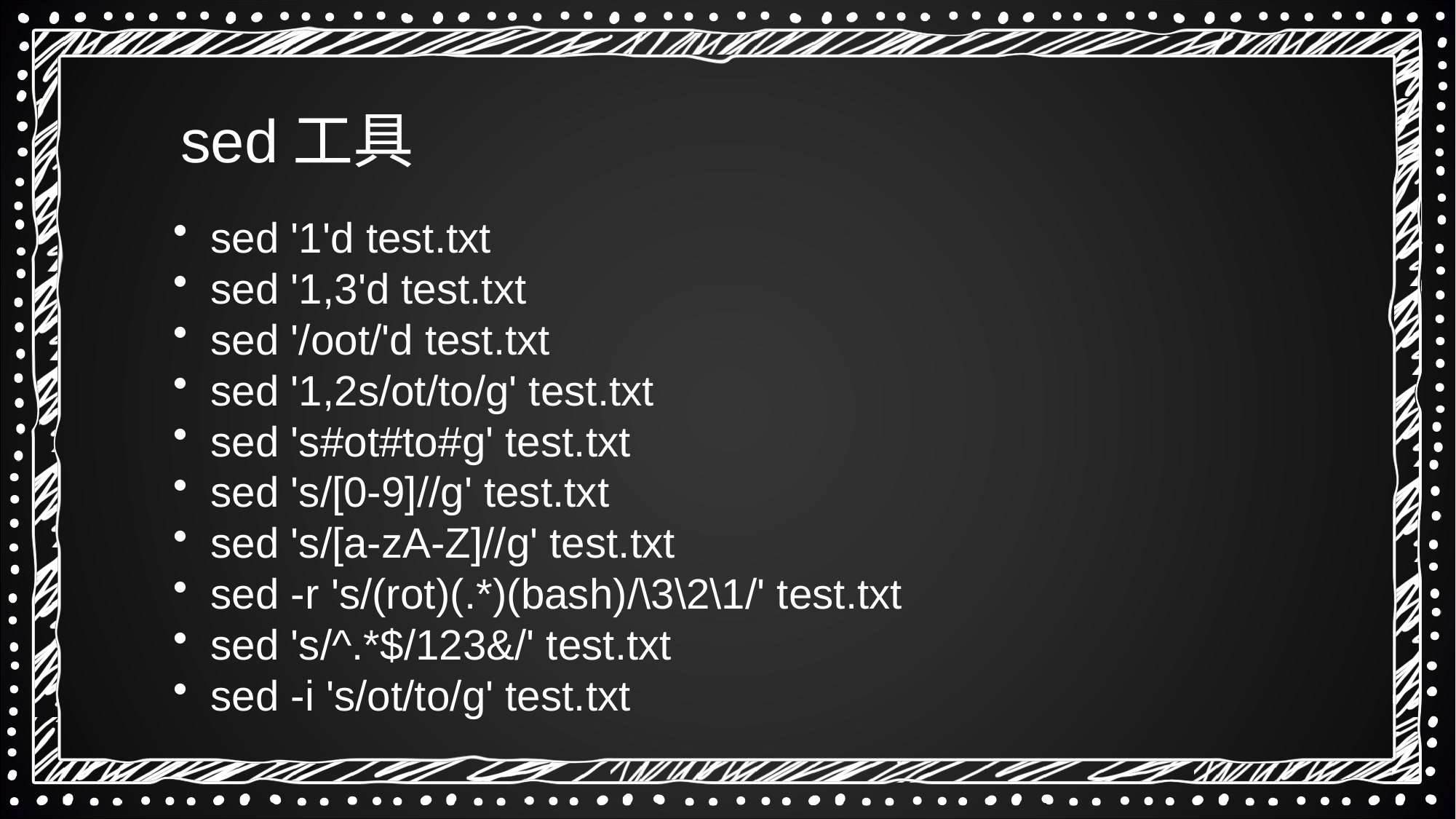

sed工具
 sed '1'd test.txt
 sed '1,3'd test.txt
 sed '/oot/'d test.txt
 sed '1,2s/ot/to/g' test.txt
 sed 's#ot#to#g' test.txt
 sed 's/[0-9]//g' test.txt
 sed 's/[a-zA-Z]//g' test.txt
 sed -r 's/(rot)(.*)(bash)/\3\2\1/' test.txt
 sed 's/^.*$/123&/' test.txt
 sed -i 's/ot/to/g' test.txt